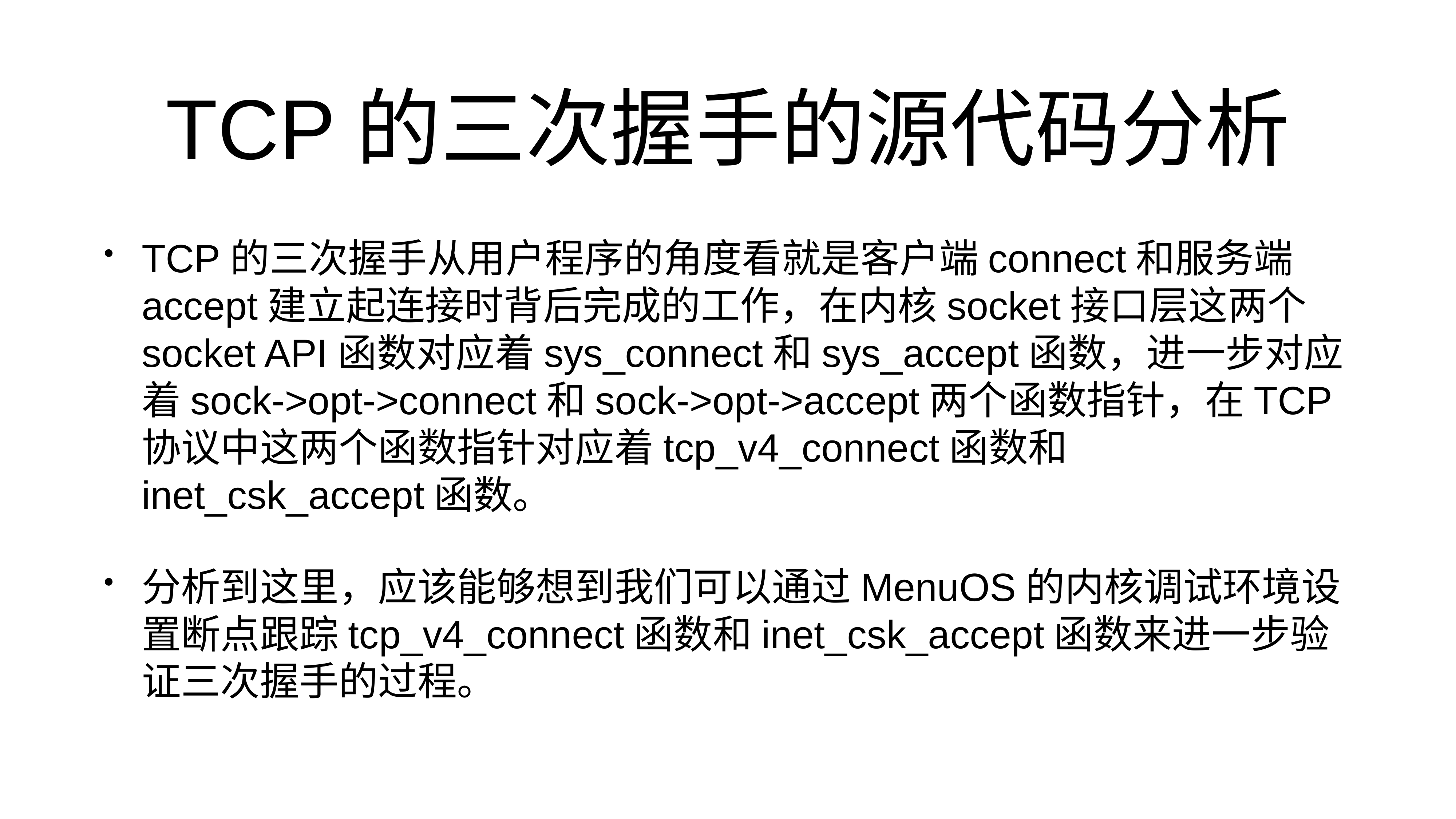

# TCP的三次握手的源代码分析
TCP的三次握手从用户程序的角度看就是客户端connect和服务端accept建立起连接时背后完成的工作，在内核socket接口层这两个socket API函数对应着sys_connect和sys_accept函数，进一步对应着sock->opt->connect和sock->opt->accept两个函数指针，在TCP协议中这两个函数指针对应着tcp_v4_connect函数和inet_csk_accept函数。
分析到这里，应该能够想到我们可以通过MenuOS的内核调试环境设置断点跟踪tcp_v4_connect函数和inet_csk_accept函数来进一步验证三次握手的过程。